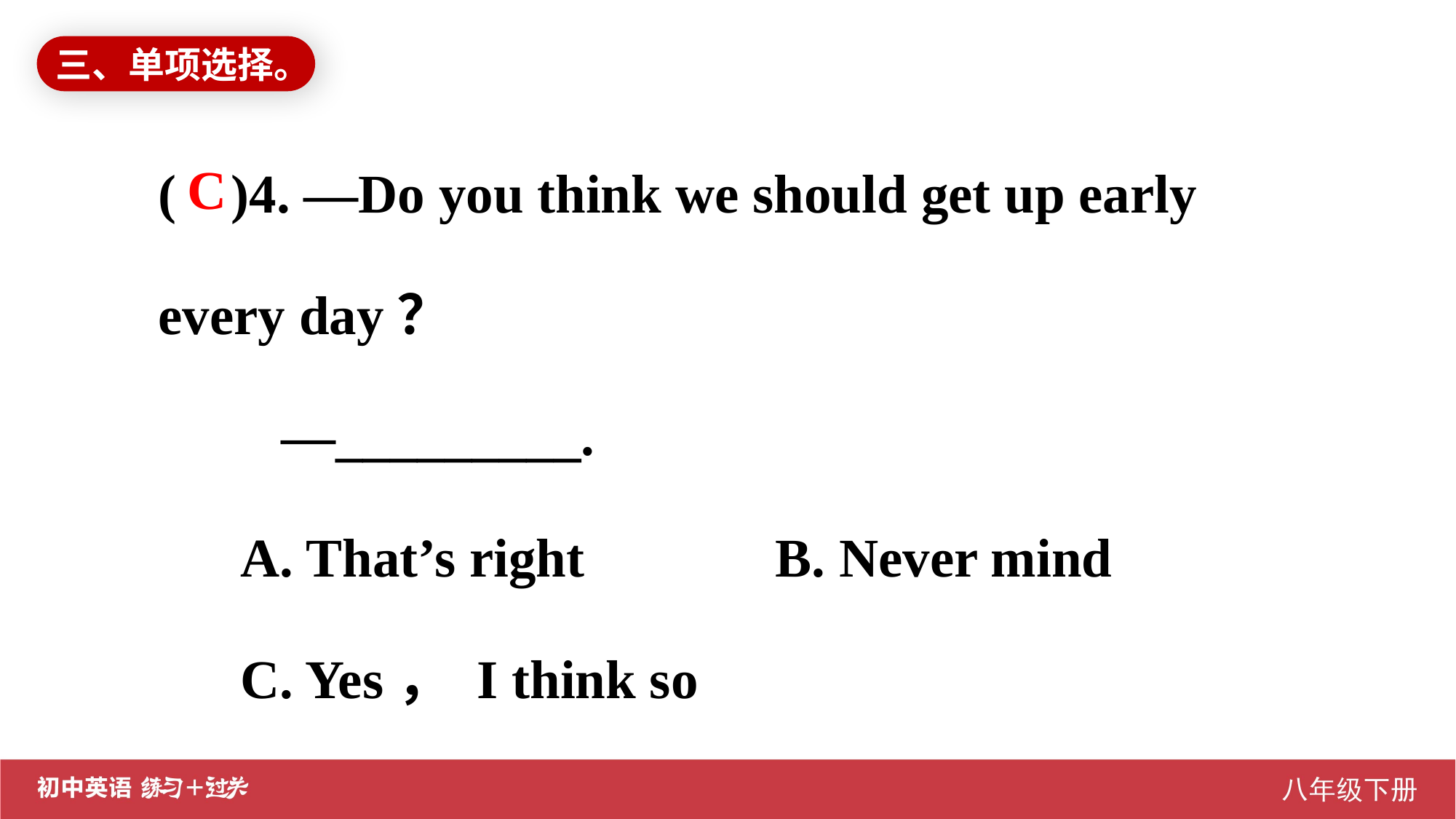

三、单项选择。
(    )4. —Do you think we should get up early every day？
	 —_________.
      A. That’s right              B. Never mind
      C. Yes， I think so
C